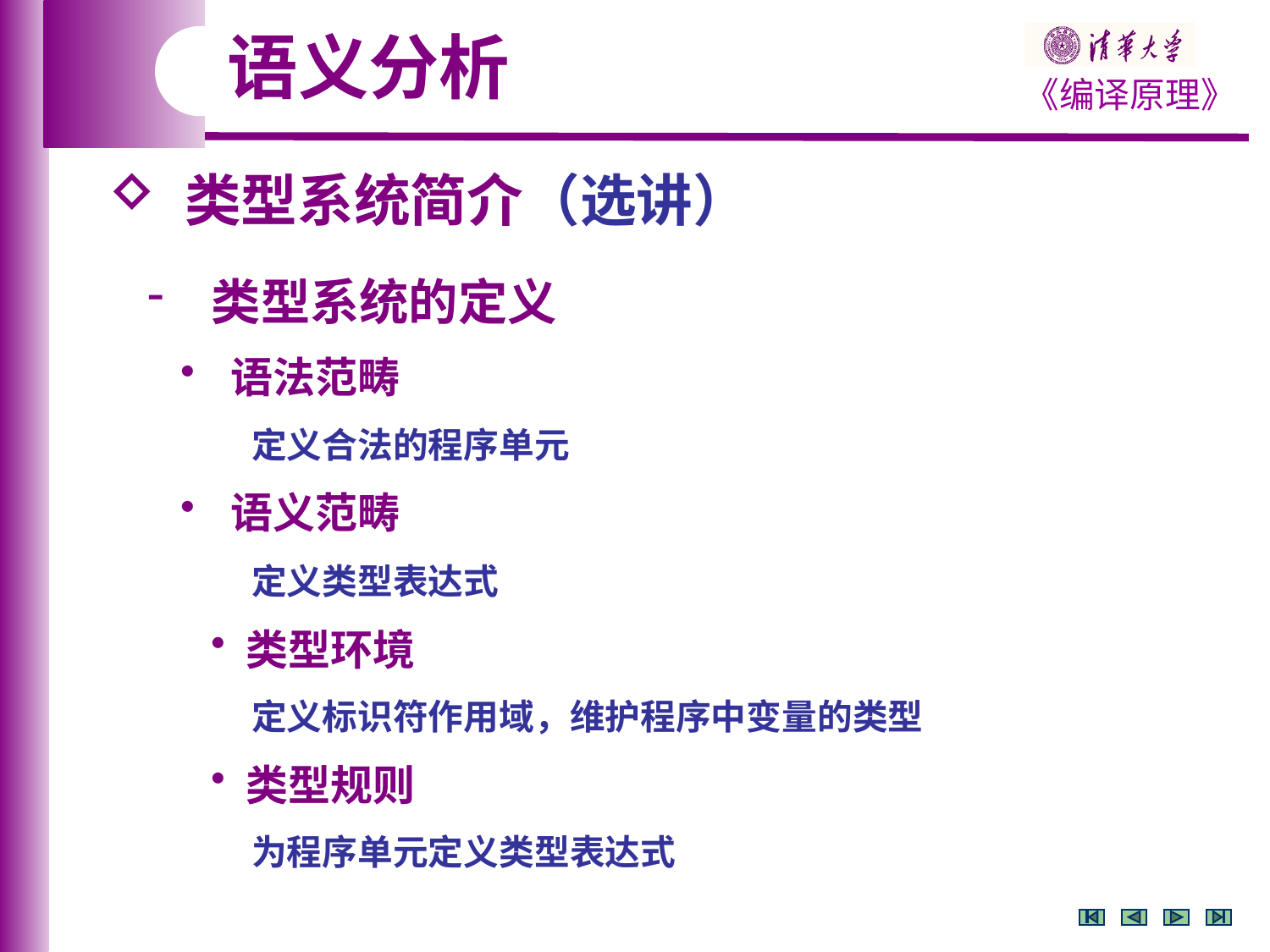

语义分析
 类型系统简介（选讲）
  类型系统的定义

 语法范畴

    定义合法的程序单元

 语义范畴

    定义类型表达式

 类型环境

    定义标识符作用域，维护程序中变量的类型

 类型规则

    为程序单元定义类型表达式